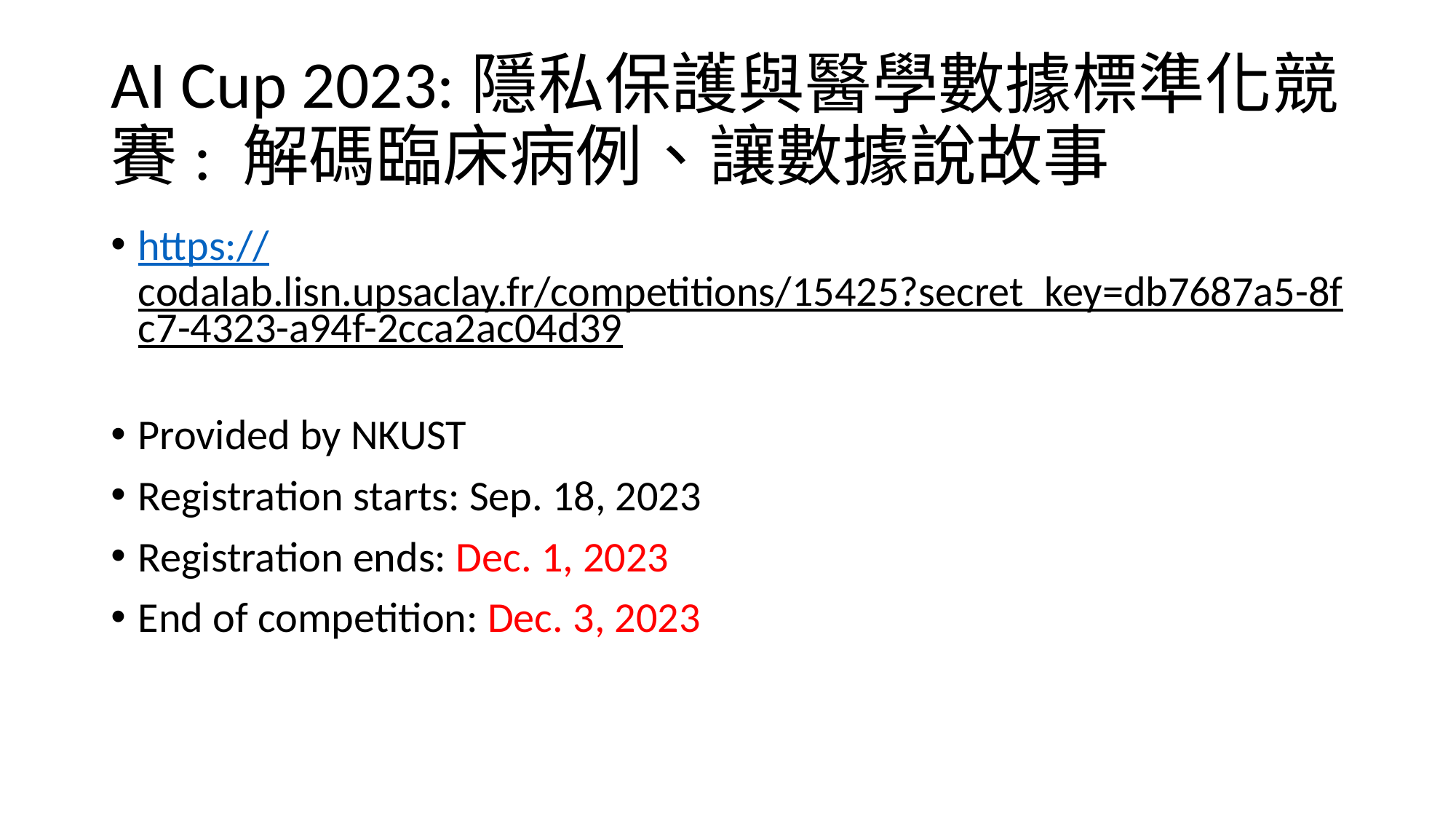

# AI Cup 2023:隱私保護與醫學數據標準化競賽: 解碼臨床病例、讓數據說故事
https://codalab.lisn.upsaclay.fr/competitions/15425?secret_key=db7687a5-8fc7-4323-a94f-2cca2ac04d39
Provided by NKUST
Registration starts: Sep. 18, 2023
Registration ends: Dec. 1, 2023
End of competition: Dec. 3, 2023